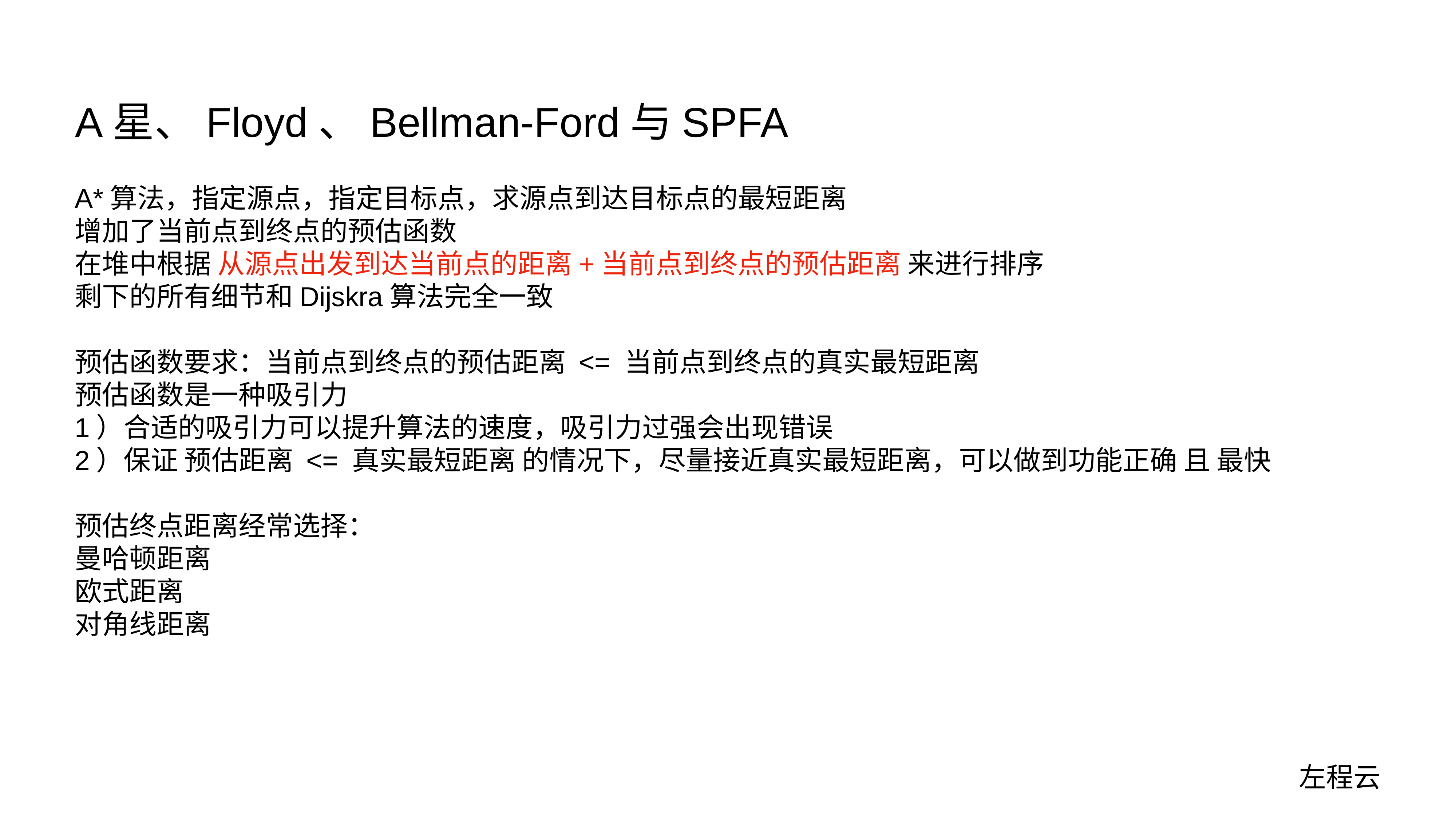

# A星、Floyd、Bellman-Ford与SPFA
A*算法，指定源点，指定目标点，求源点到达目标点的最短距离
增加了当前点到终点的预估函数
在堆中根据 从源点出发到达当前点的距离+当前点到终点的预估距离 来进行排序
剩下的所有细节和Dijskra算法完全一致

预估函数要求：当前点到终点的预估距离 <= 当前点到终点的真实最短距离
预估函数是一种吸引力
1）合适的吸引力可以提升算法的速度，吸引力过强会出现错误
2）保证 预估距离 <= 真实最短距离 的情况下，尽量接近真实最短距离，可以做到功能正确 且 最快

预估终点距离经常选择：
曼哈顿距离
欧式距离
对角线距离
左程云